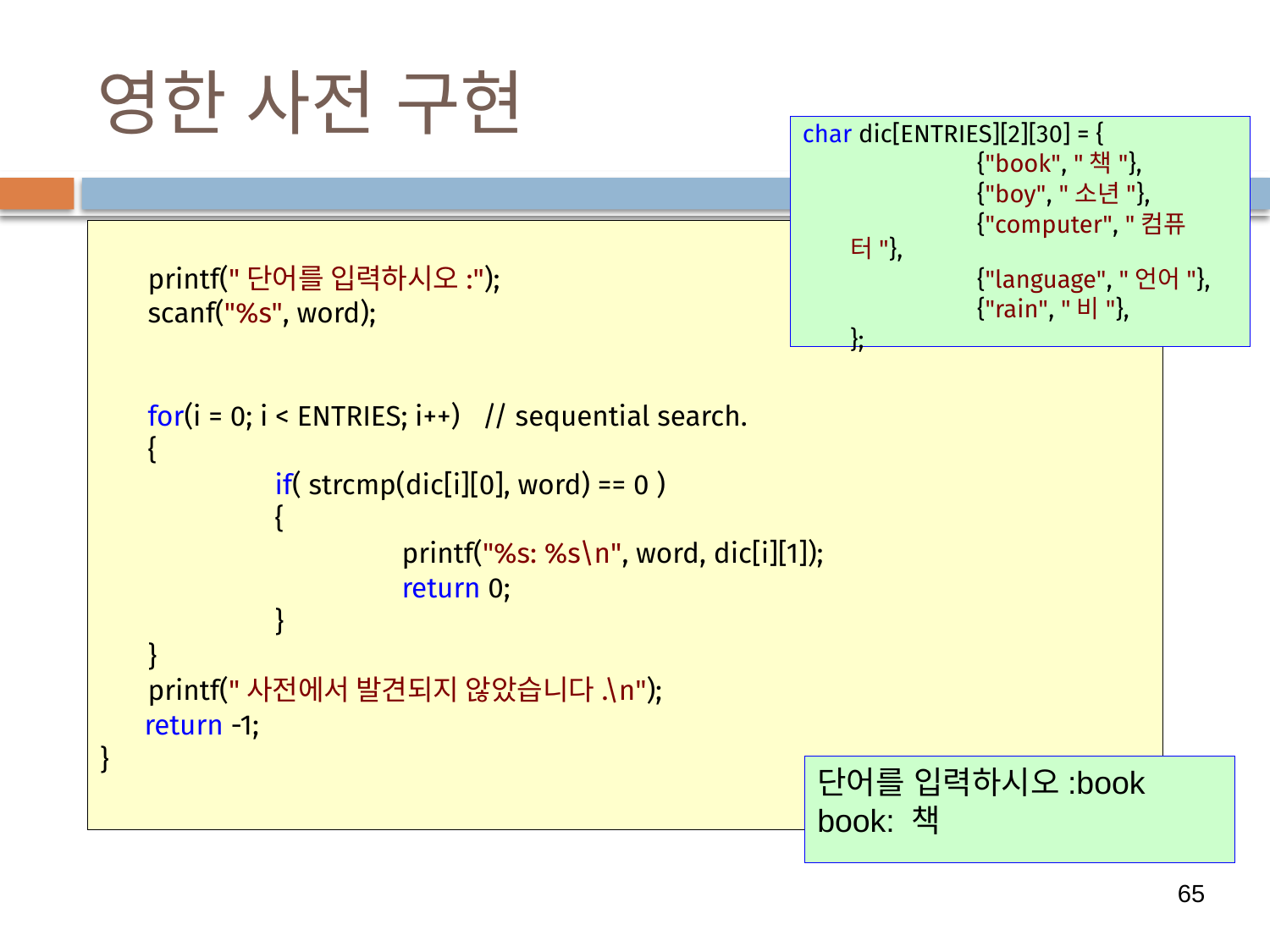

# 영한 사전 구현
char dic[ENTRIES][2][30] = {
		{"book", "책"},
		{"boy", "소년"},
		{"computer", "컴퓨터"},
		{"language", "언어"},
		{"rain", "비"},
	};

	printf("단어를 입력하시오:");
	scanf("%s", word);

	for(i = 0; i < ENTRIES; i++)   // sequential search.
	{
		if( strcmp(dic[i][0], word) == 0 )
		{
			printf("%s: %s\n", word, dic[i][1]);
			return 0;
		}
	}
	printf("사전에서 발견되지 않았습니다.\n");
      return -1;
}
단어를 입력하시오:book
book: 책
65